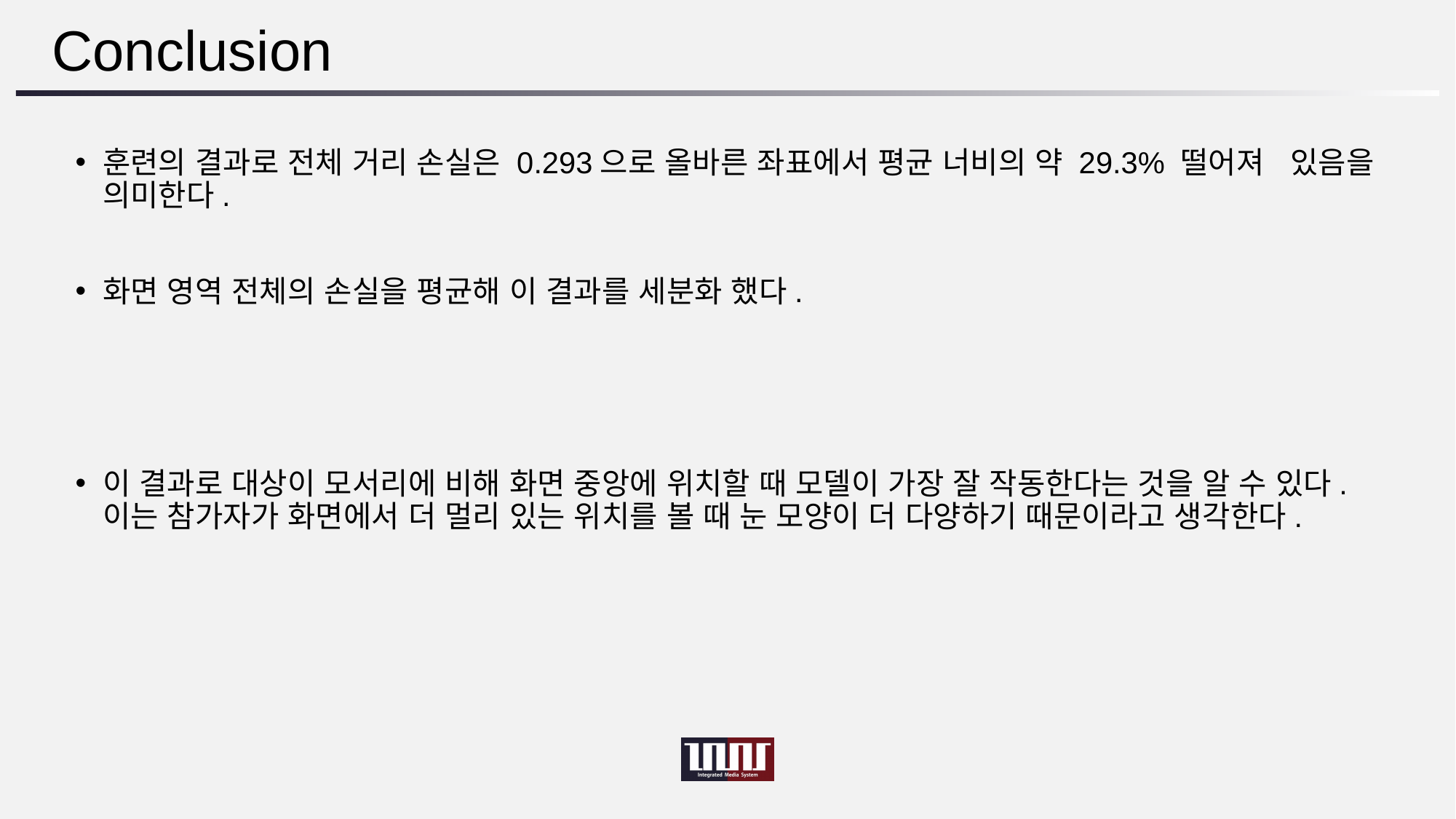

# Conclusion
훈련의 결과로 전체 거리 손실은 0.293으로 올바른 좌표에서 평균 너비의 약 29.3% 떨어져   있음을 의미한다.

화면 영역 전체의 손실을 평균해 이 결과를 세분화 했다.

이 결과로 대상이 모서리에 비해 화면 중앙에 위치할 때 모델이 가장 잘 작동한다는 것을 알 수 있다. 이는 참가자가 화면에서 더 멀리 있는 위치를 볼 때 눈 모양이 더 다양하기 때문이라고 생각한다.